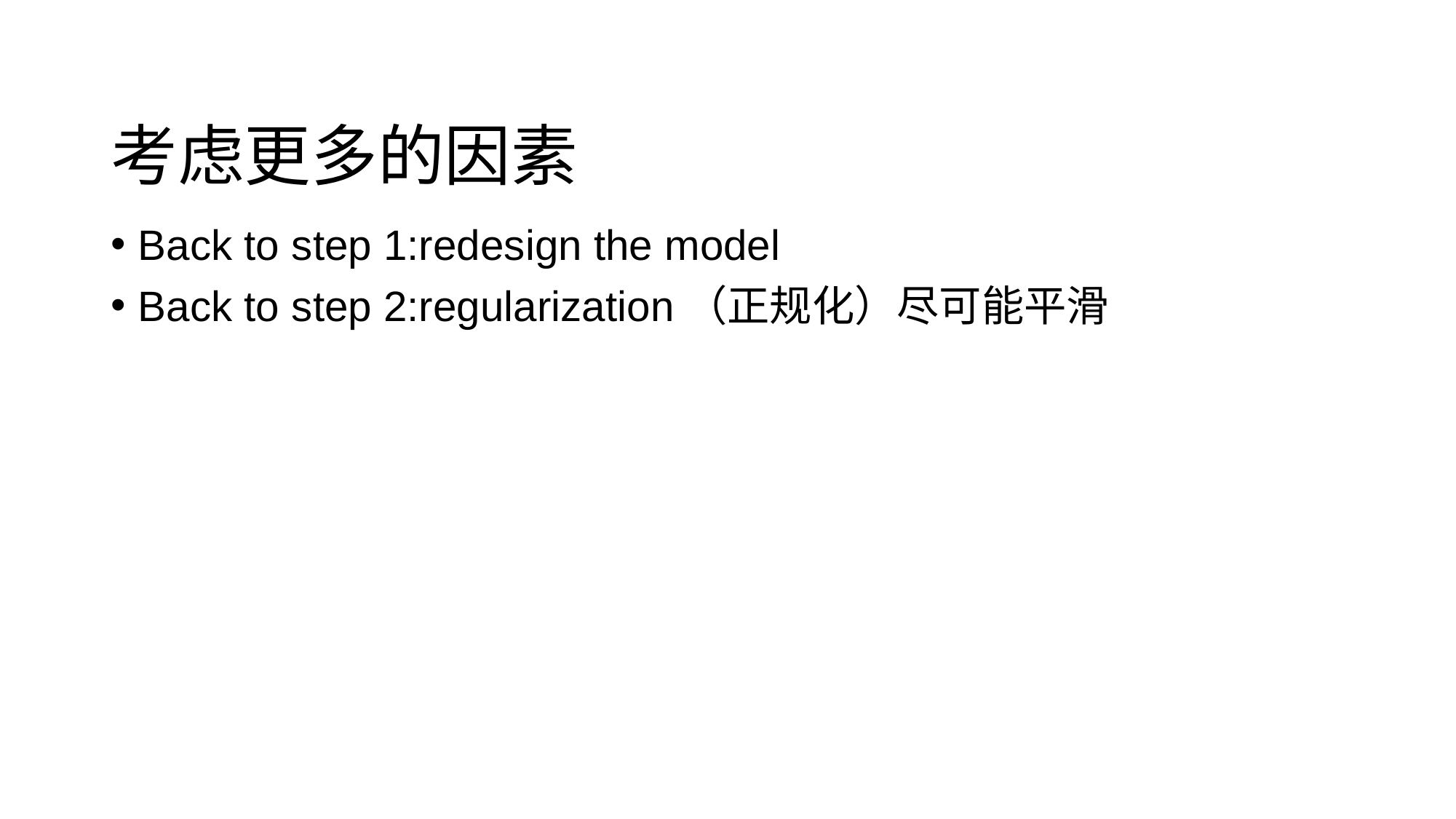

# 考虑更多的因素
Back to step 1:redesign the model
Back to step 2:regularization（正规化）尽可能平滑